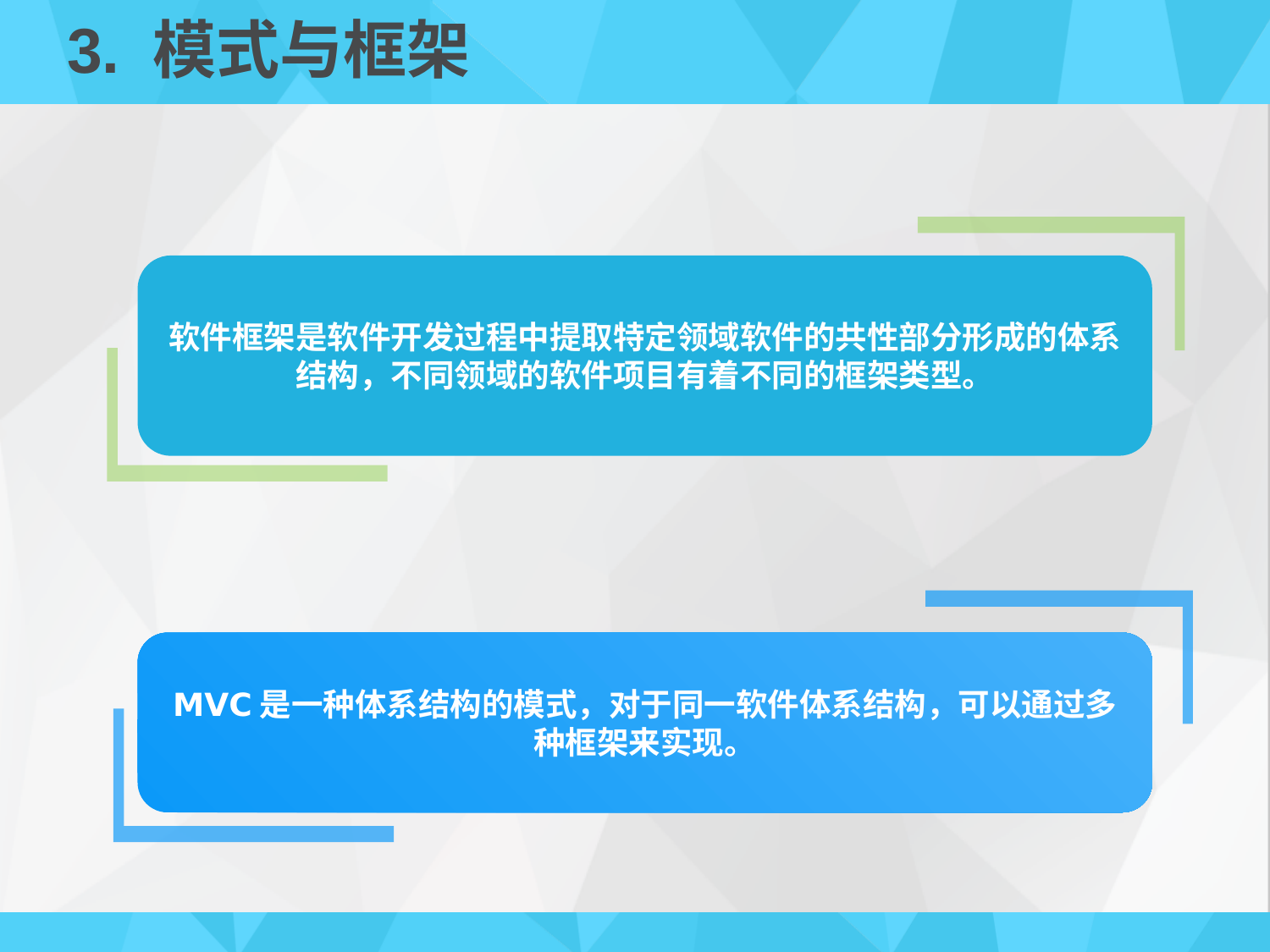

# 3. 模式与框架

软件框架是软件开发过程中提取特定领域软件的共性部分形成的体系
结构，不同领域的软件项目有着不同的框架类型。

MVC是一种体系结构的模式，对于同一软件体系结构，可以通过多
种框架来实现。